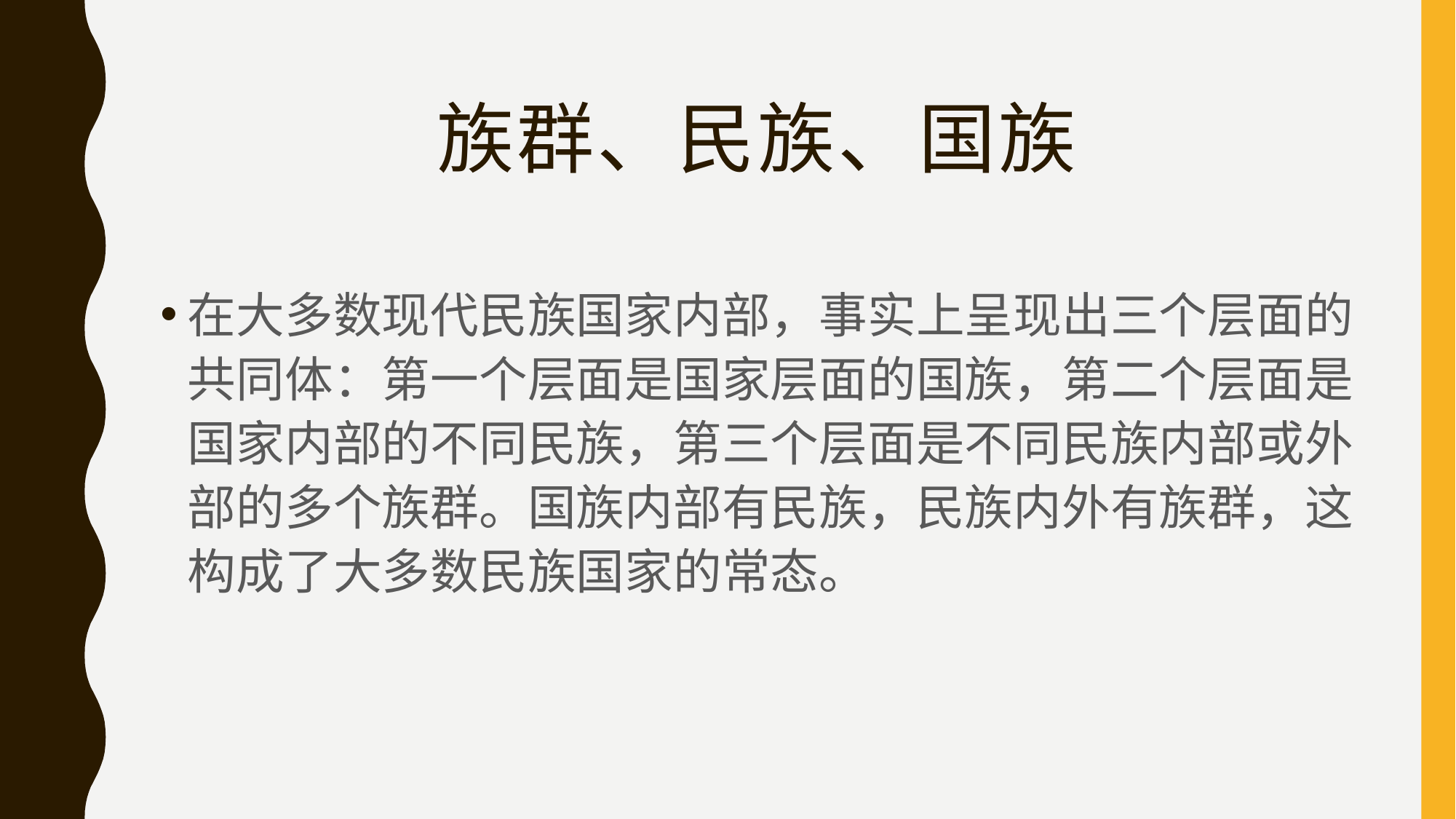

# 族群、民族、国族
在大多数现代民族国家内部，事实上呈现出三个层面的共同体：第一个层面是国家层面的国族，第二个层面是国家内部的不同民族，第三个层面是不同民族内部或外部的多个族群。国族内部有民族，民族内外有族群，这构成了大多数民族国家的常态。